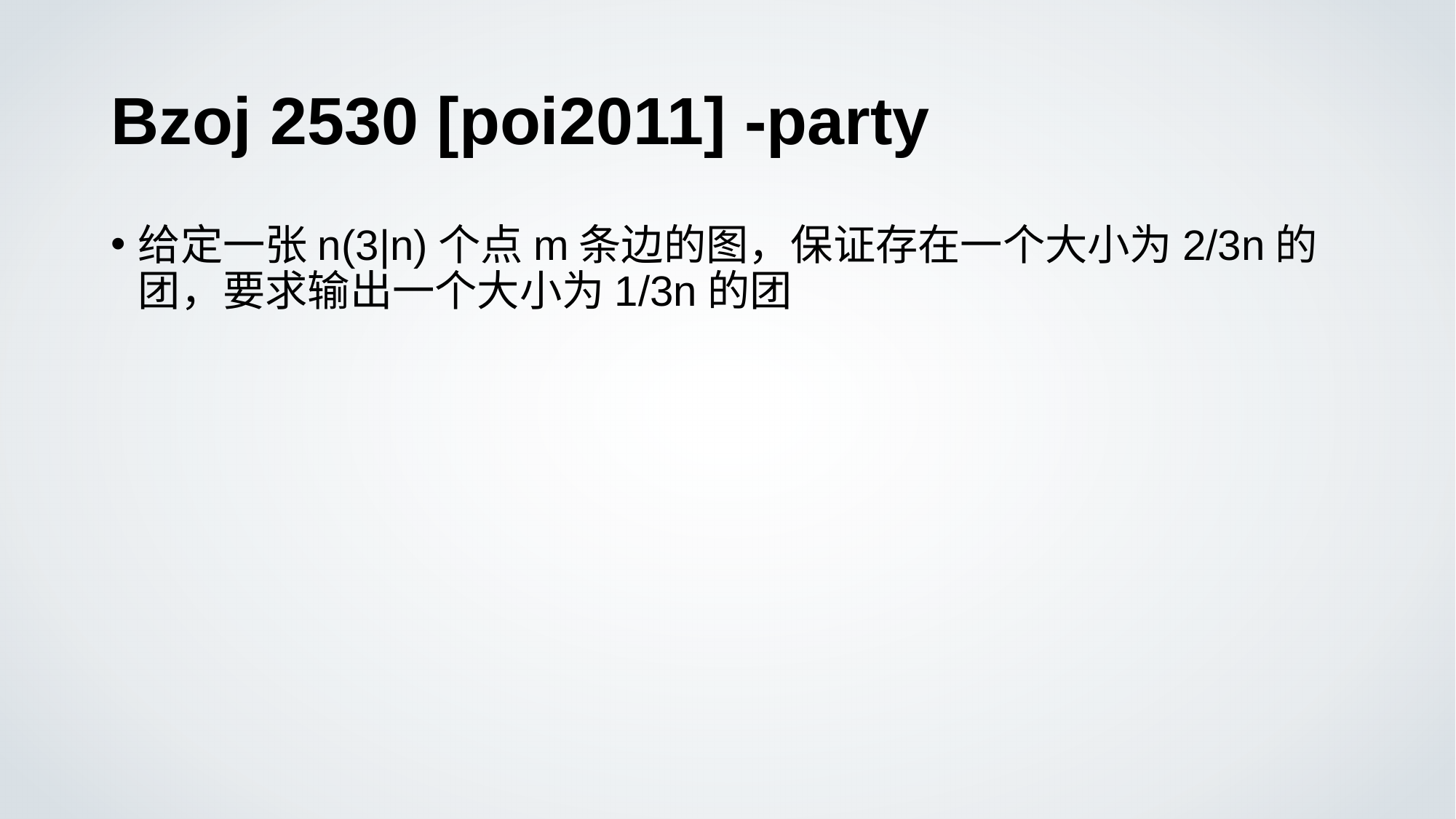

# Bzoj 2530 [poi2011] -party
给定一张n(3|n)个点m条边的图，保证存在一个大小为2/3n的团，要求输出一个大小为1/3n的团